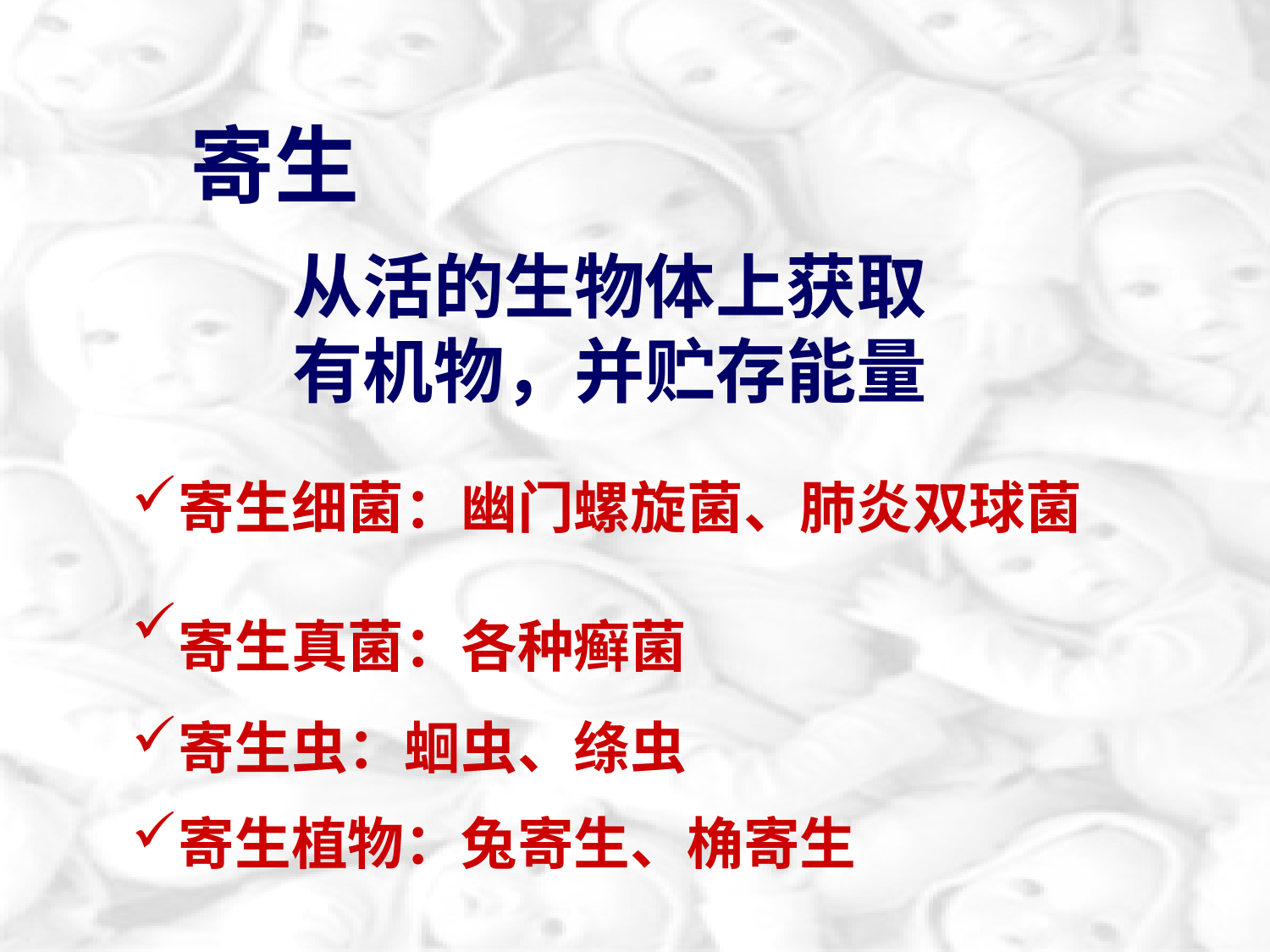

寄生
从活的生物体上获取有机物，并贮存能量
寄生细菌：幽门螺旋菌、肺炎双球菌
寄生真菌：各种癣菌
寄生虫：蛔虫、绦虫
寄生植物：兔寄生、桷寄生